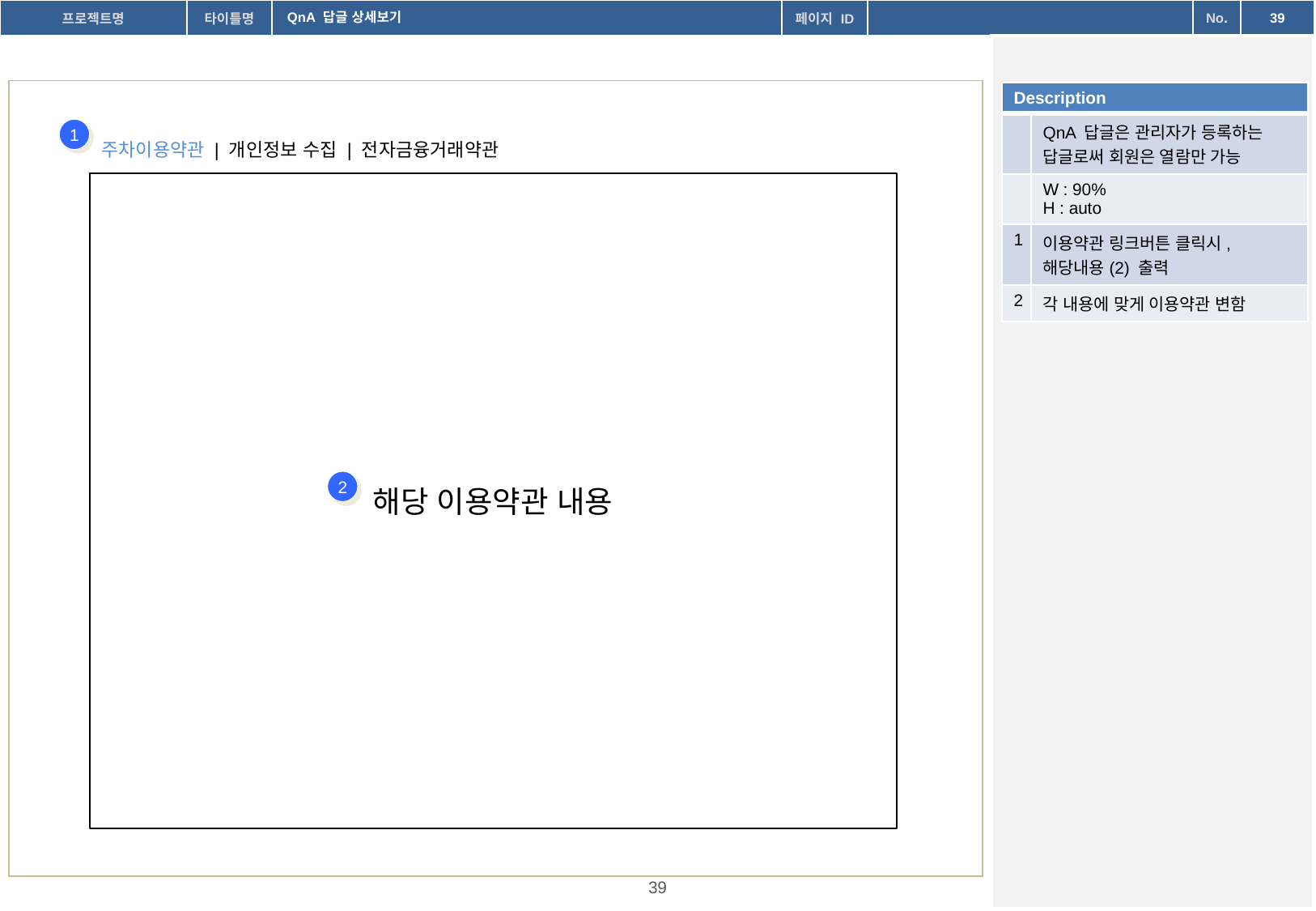

QnA 답글 상세보기

| Description |  |
| --- | --- |
|  | QnA 답글은 관리자가 등록하는 답글로써 회원은 열람만 가능 |
|  | W : 90% H : auto |
| 1 | 이용약관 링크버튼 클릭시, 해당내용(2) 출력 |
| 2 | 각 내용에 맞게 이용약관 변함 |
1
주차이용약관 | 개인정보 수집 | 전자금융거래약관
해당 이용약관 내용
2